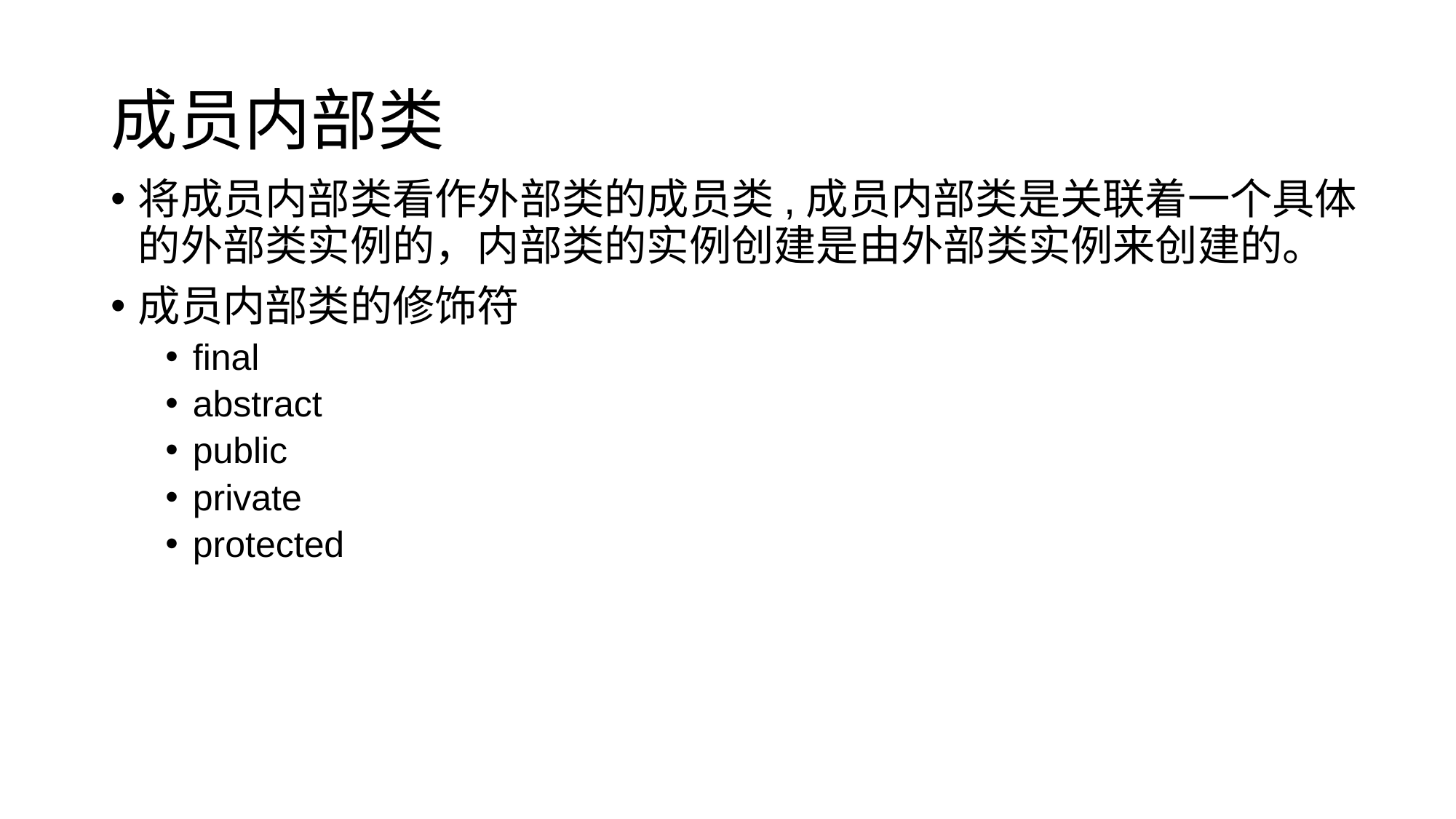

# 成员内部类
将成员内部类看作外部类的成员类,成员内部类是关联着一个具体的外部类实例的，内部类的实例创建是由外部类实例来创建的。
成员内部类的修饰符
final
abstract
public
private
protected